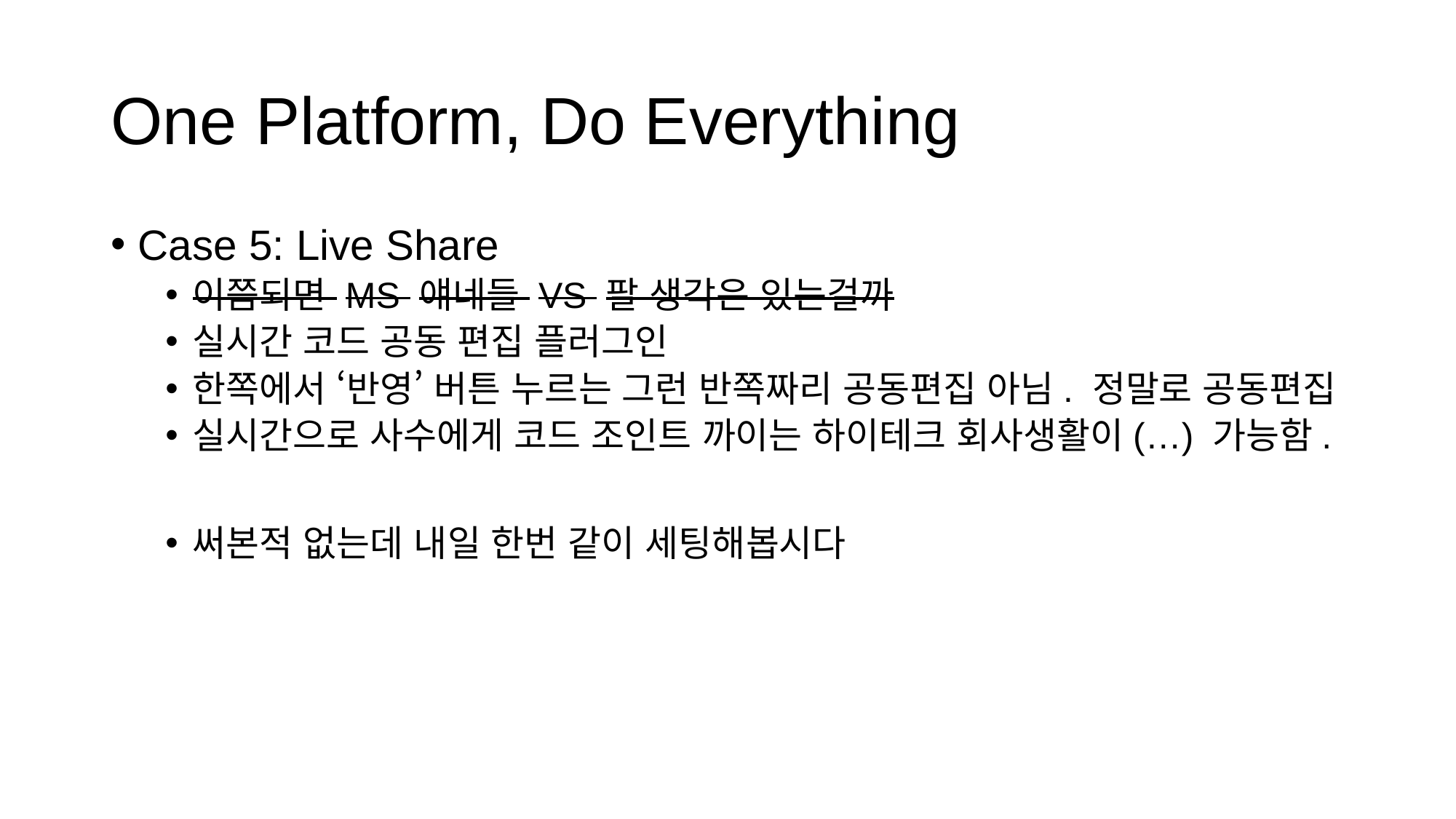

# One Platform, Do Everything
Case 5: Live Share
이쯤되면 MS 얘네들 VS 팔 생각은 있는걸까
실시간 코드 공동 편집 플러그인
한쪽에서 ‘반영’ 버튼 누르는 그런 반쪽짜리 공동편집 아님. 정말로 공동편집
실시간으로 사수에게 코드 조인트 까이는 하이테크 회사생활이(…) 가능함.

써본적 없는데 내일 한번 같이 세팅해봅시다